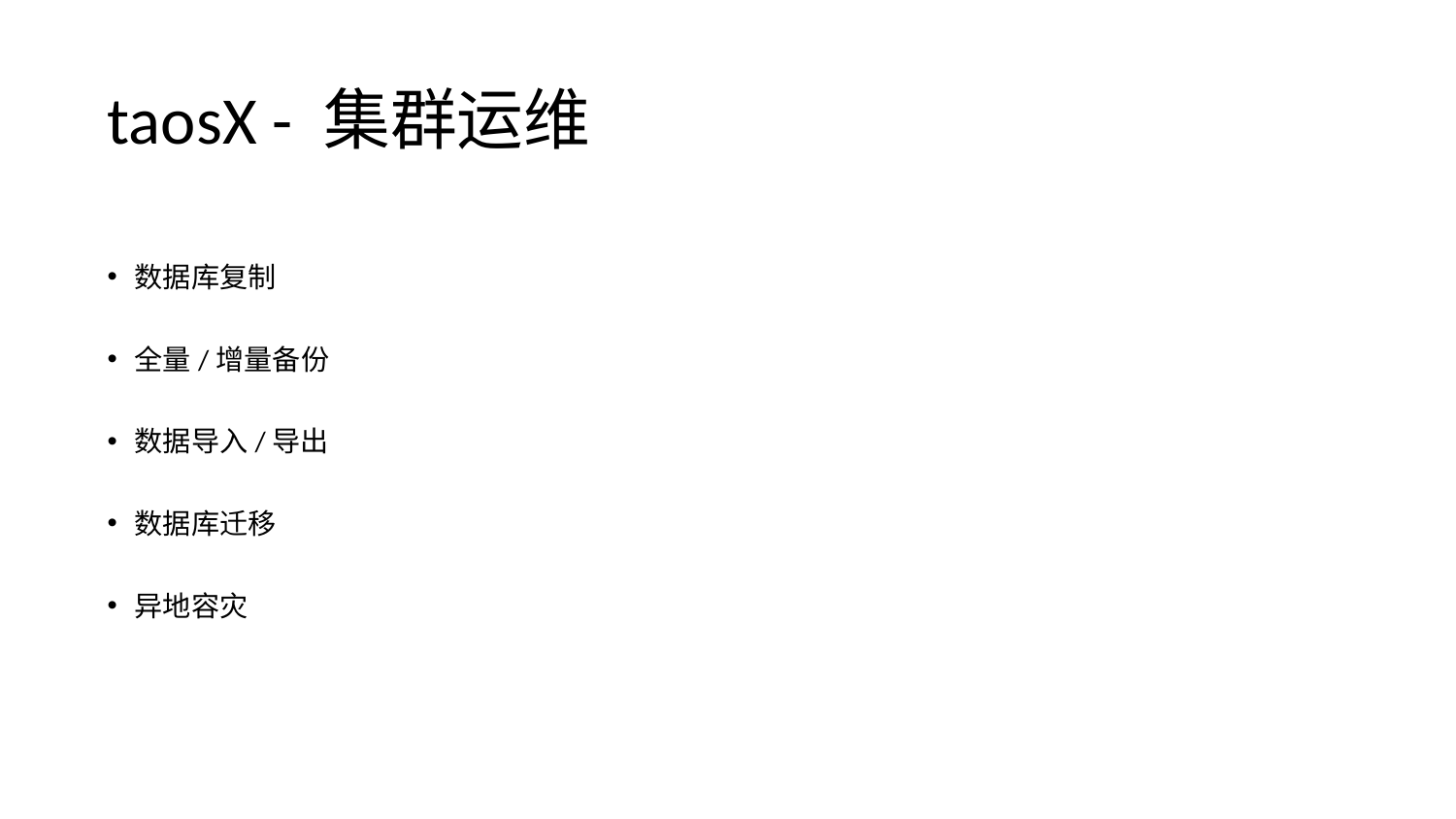

# taosX - 集群运维
数据库复制
全量/增量备份
数据导入/导出
数据库迁移
异地容灾